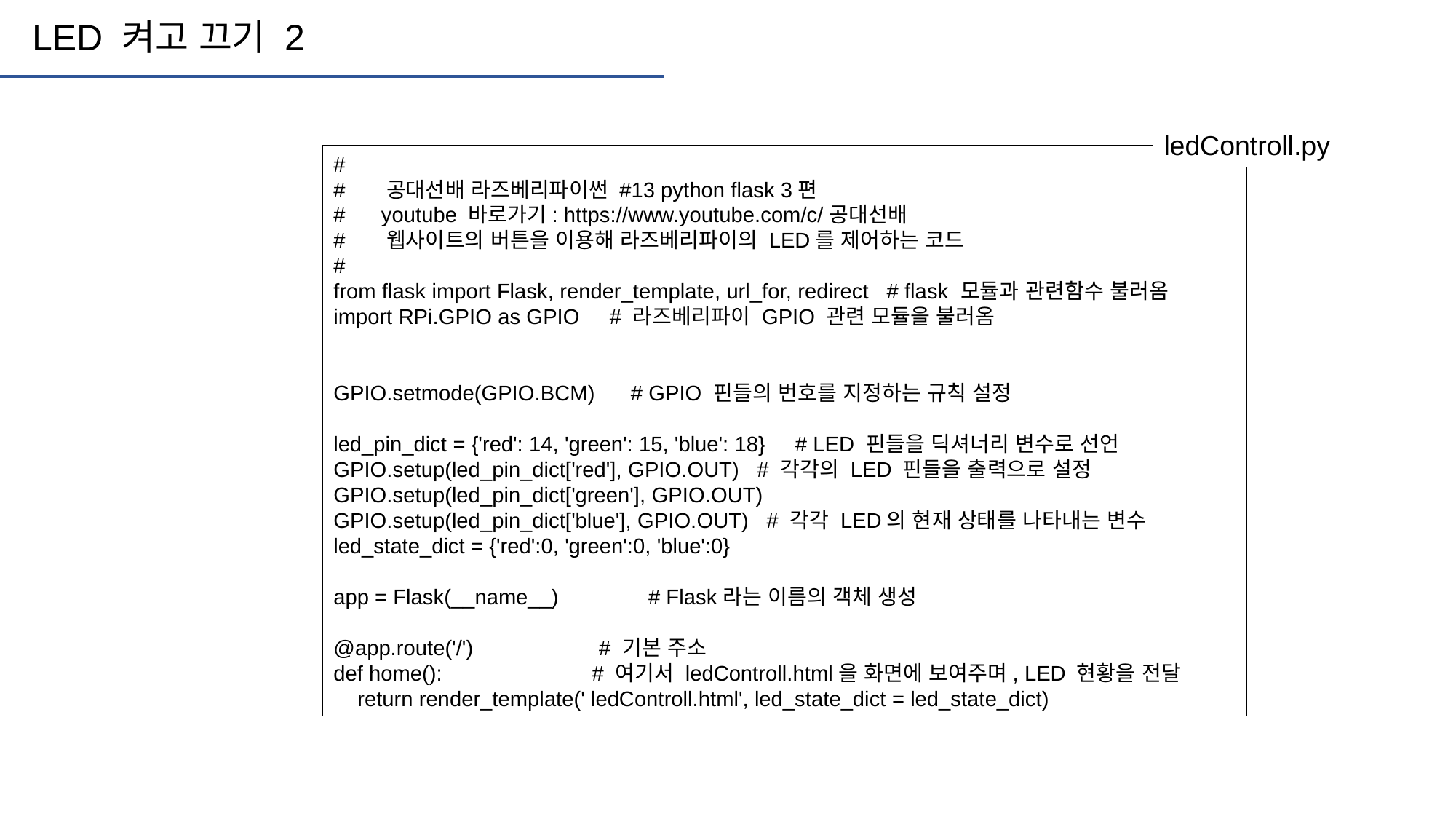

LED 켜고 끄기 2
ledControll.py
#
#      공대선배 라즈베리파이썬 #13 python flask 3편
#      youtube 바로가기: https://www.youtube.com/c/공대선배
#      웹사이트의 버튼을 이용해 라즈베리파이의 LED를 제어하는 코드
#
from flask import Flask, render_template, url_for, redirect   # flask 모듈과 관련함수 불러옴
import RPi.GPIO as GPIO     # 라즈베리파이 GPIO 관련 모듈을 불러옴

GPIO.setmode(GPIO.BCM)      # GPIO 핀들의 번호를 지정하는 규칙 설정

led_pin_dict = {'red': 14, 'green': 15, 'blue': 18}     # LED 핀들을 딕셔너리 변수로 선언
GPIO.setup(led_pin_dict['red'], GPIO.OUT)   # 각각의 LED 핀들을 출력으로 설정
GPIO.setup(led_pin_dict['green'], GPIO.OUT)
GPIO.setup(led_pin_dict['blue'], GPIO.OUT)   # 각각 LED의 현재 상태를 나타내는 변수
led_state_dict = {'red':0, 'green':0, 'blue':0}

app = Flask(__name__)               # Flask라는 이름의 객체 생성

@app.route('/')                     # 기본 주소
def home():                         # 여기서 ledControll.html을 화면에 보여주며, LED 현황을 전달
    return render_template(' ledControll.html', led_state_dict = led_state_dict)